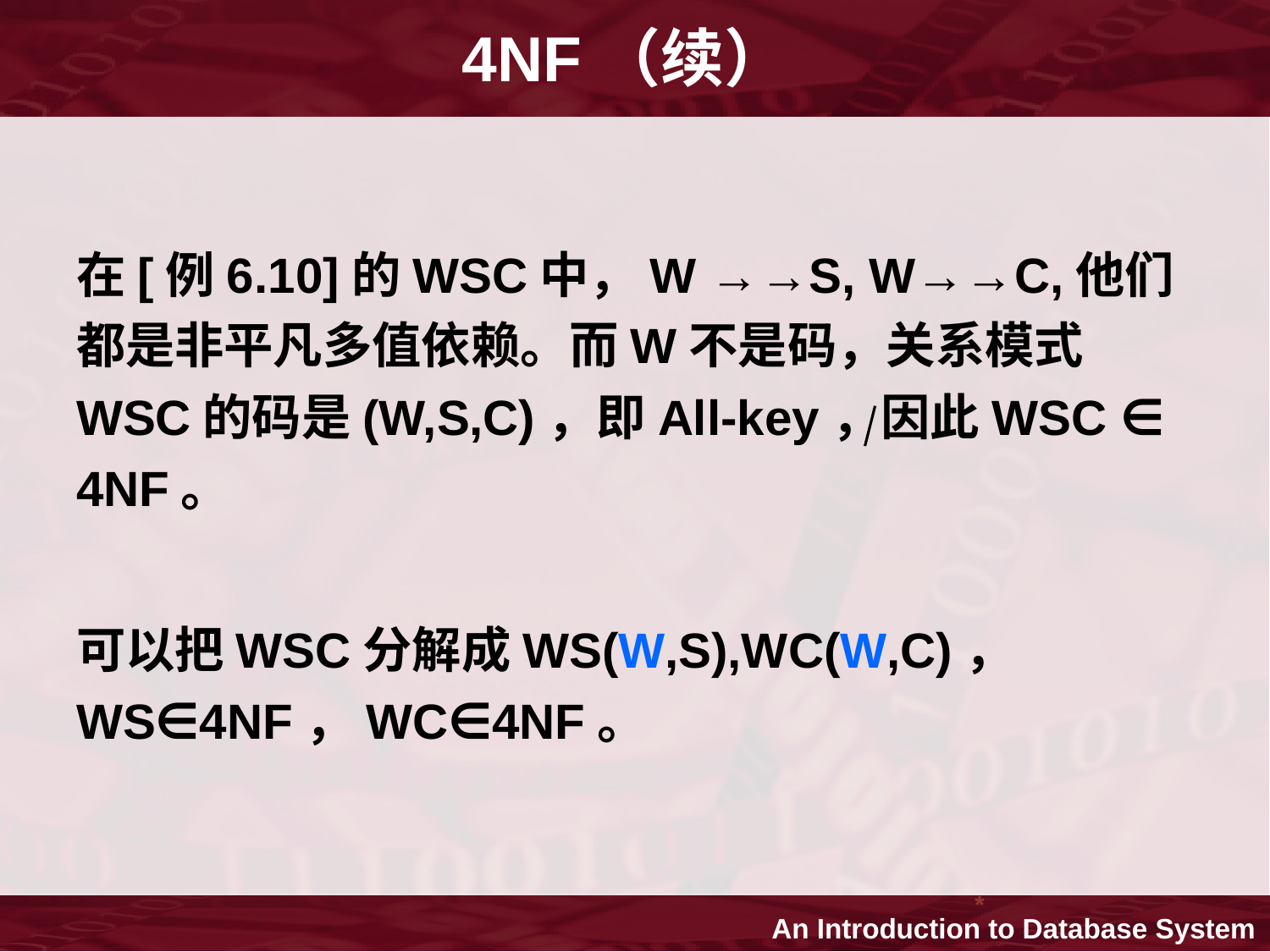

# 4NF（续）

在[例6.10]的WSC中，W →→S, W→→C,他们都是非平凡多值依赖。而W不是码，关系模式WSC的码是(W,S,C)，即All-key，因此WSC ∈ 4NF。

可以把WSC分解成WS(W,S),WC(W,C)， WS∈4NF，WC∈4NF。

*